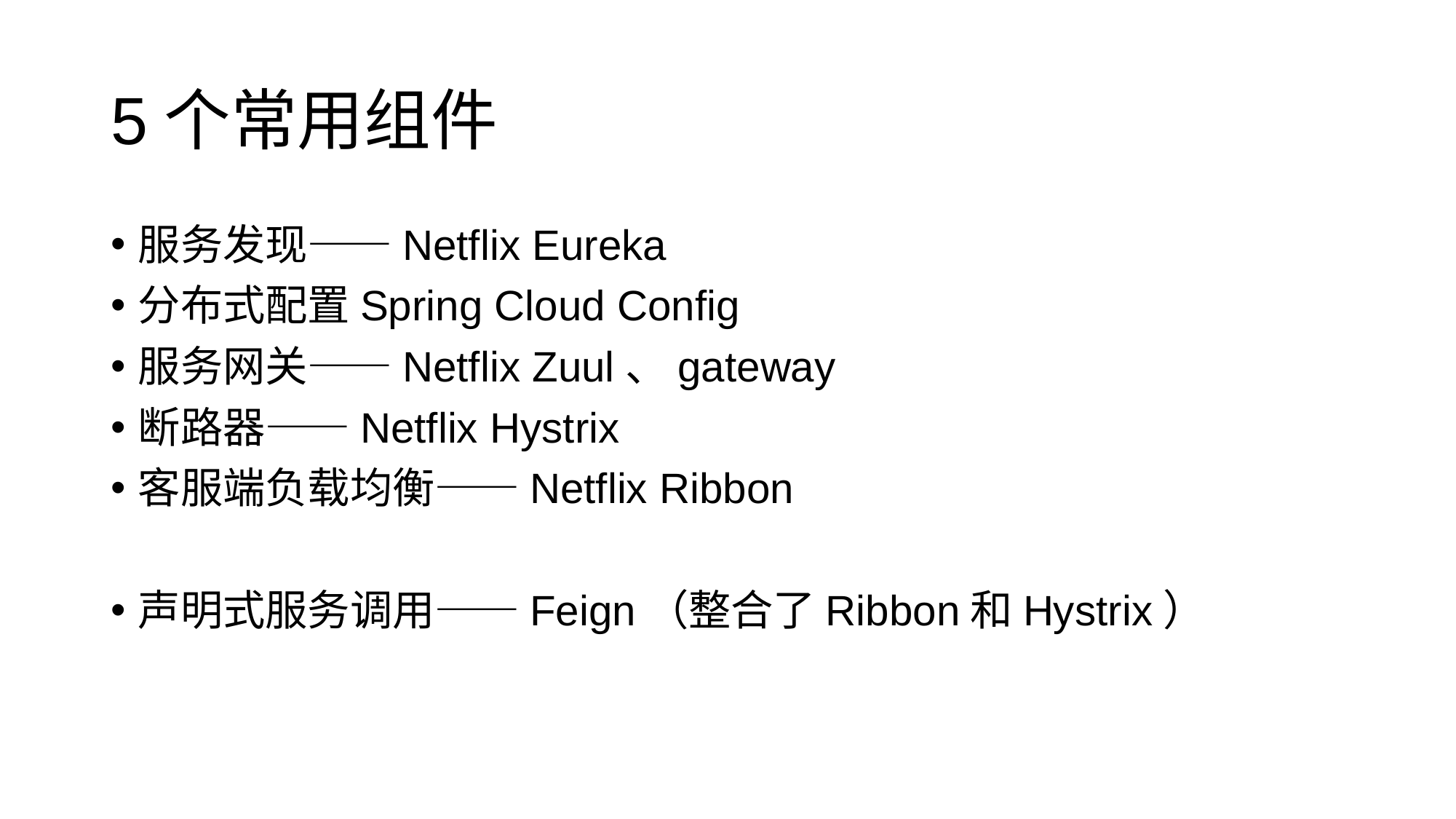

# 5个常用组件
服务发现——Netflix Eureka
分布式配置Spring Cloud Config
服务网关——Netflix Zuul、gateway
断路器——Netflix Hystrix
客服端负载均衡——Netflix Ribbon

声明式服务调用——Feign（整合了Ribbon和Hystrix）